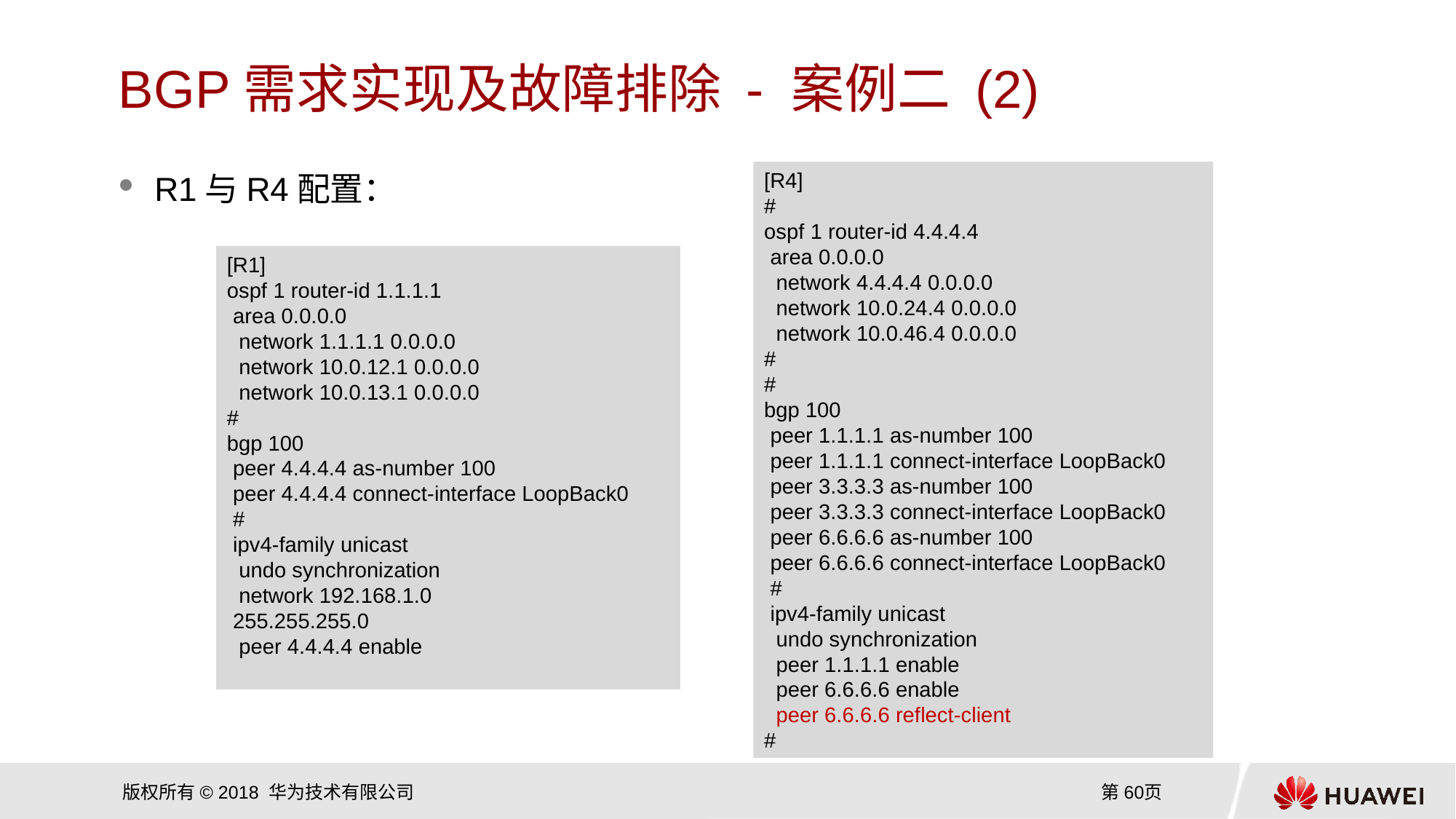

# BGP需求实现及故障排除 - 案例二 (2)
R1与R4配置：
[R4]
#
ospf 1 router-id 4.4.4.4
 area 0.0.0.0
  network 4.4.4.4 0.0.0.0
  network 10.0.24.4 0.0.0.0
  network 10.0.46.4 0.0.0.0
#
#
bgp 100
 peer 1.1.1.1 as-number 100
 peer 1.1.1.1 connect-interface LoopBack0
 peer 3.3.3.3 as-number 100
 peer 3.3.3.3 connect-interface LoopBack0
 peer 6.6.6.6 as-number 100
 peer 6.6.6.6 connect-interface LoopBack0
 #
 ipv4-family unicast
  undo synchronization
  peer 1.1.1.1 enable
  peer 6.6.6.6 enable
  peer 6.6.6.6 reflect-client
#
[R1]
ospf 1 router-id 1.1.1.1
 area 0.0.0.0
  network 1.1.1.1 0.0.0.0
  network 10.0.12.1 0.0.0.0
  network 10.0.13.1 0.0.0.0
#
bgp 100
 peer 4.4.4.4 as-number 100
 peer 4.4.4.4 connect-interface LoopBack0
 #
 ipv4-family unicast
  undo synchronization
  network 192.168.1.0
 255.255.255.0
  peer 4.4.4.4 enable